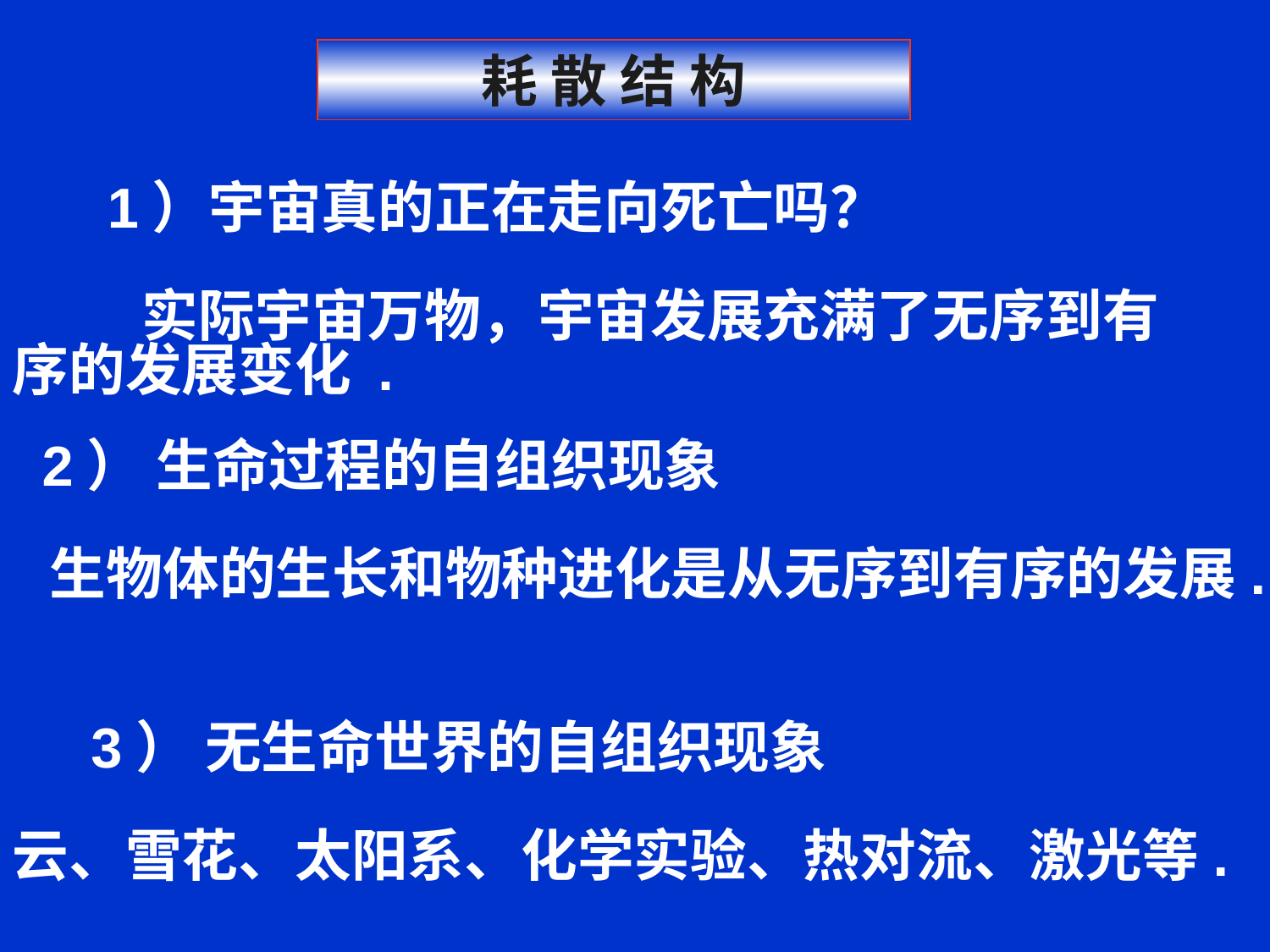

耗 散 结 构
        1）宇宙真的正在走向死亡吗？

         实际宇宙万物，宇宙发展充满了无序到有序的发展变化 .
  2） 生命过程的自组织现象

  生物体的生长和物种进化是从无序到有序的发展.
     3） 无生命世界的自组织现象

云、雪花、太阳系、化学实验、热对流、激光等.